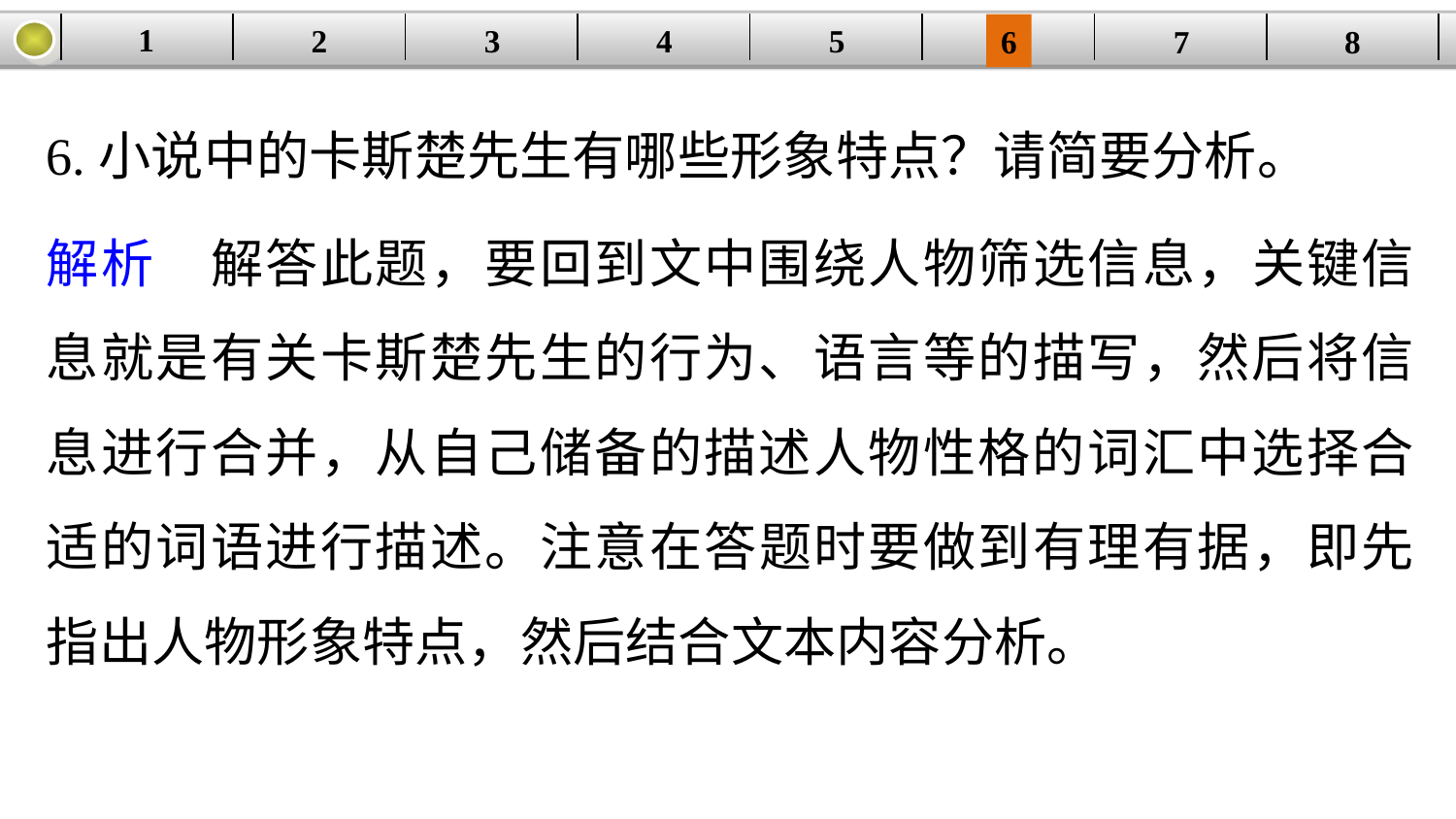

1
2
3
4
|  |  |  |  |  |  |  |  |
| --- | --- | --- | --- | --- | --- | --- | --- |
5
6
7
8

6.小说中的卡斯楚先生有哪些形象特点？请简要分析。
解析　解答此题，要回到文中围绕人物筛选信息，关键信息就是有关卡斯楚先生的行为、语言等的描写，然后将信息进行合并，从自己储备的描述人物性格的词汇中选择合适的词语进行描述。注意在答题时要做到有理有据，即先指出人物形象特点，然后结合文本内容分析。